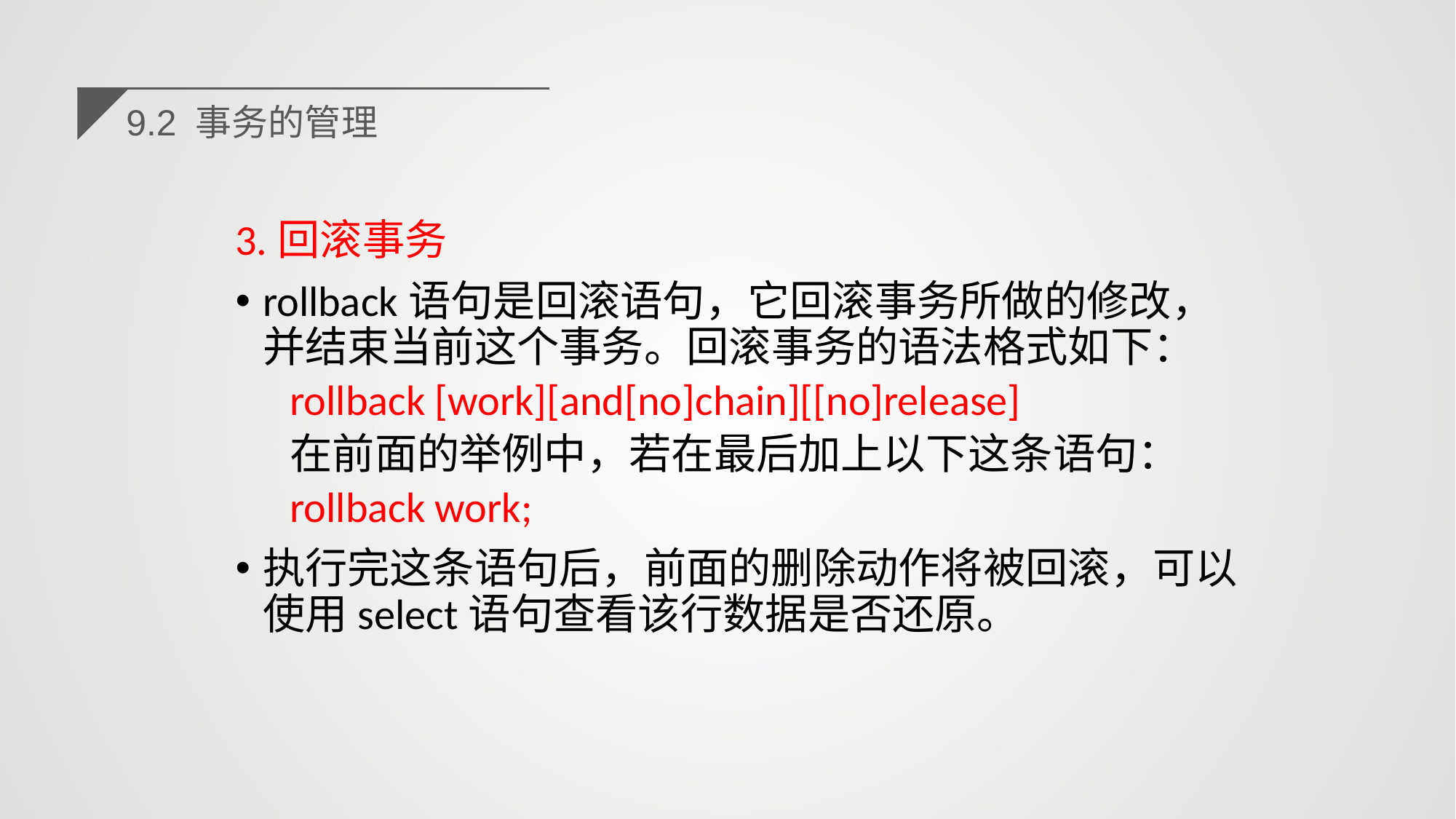

9.2 事务的管理

3.回滚事务
rollback语句是回滚语句，它回滚事务所做的修改，并结束当前这个事务。回滚事务的语法格式如下：
rollback [work][and[no]chain][[no]release]
在前面的举例中，若在最后加上以下这条语句：
rollback work;
执行完这条语句后，前面的删除动作将被回滚，可以使用select语句查看该行数据是否还原。